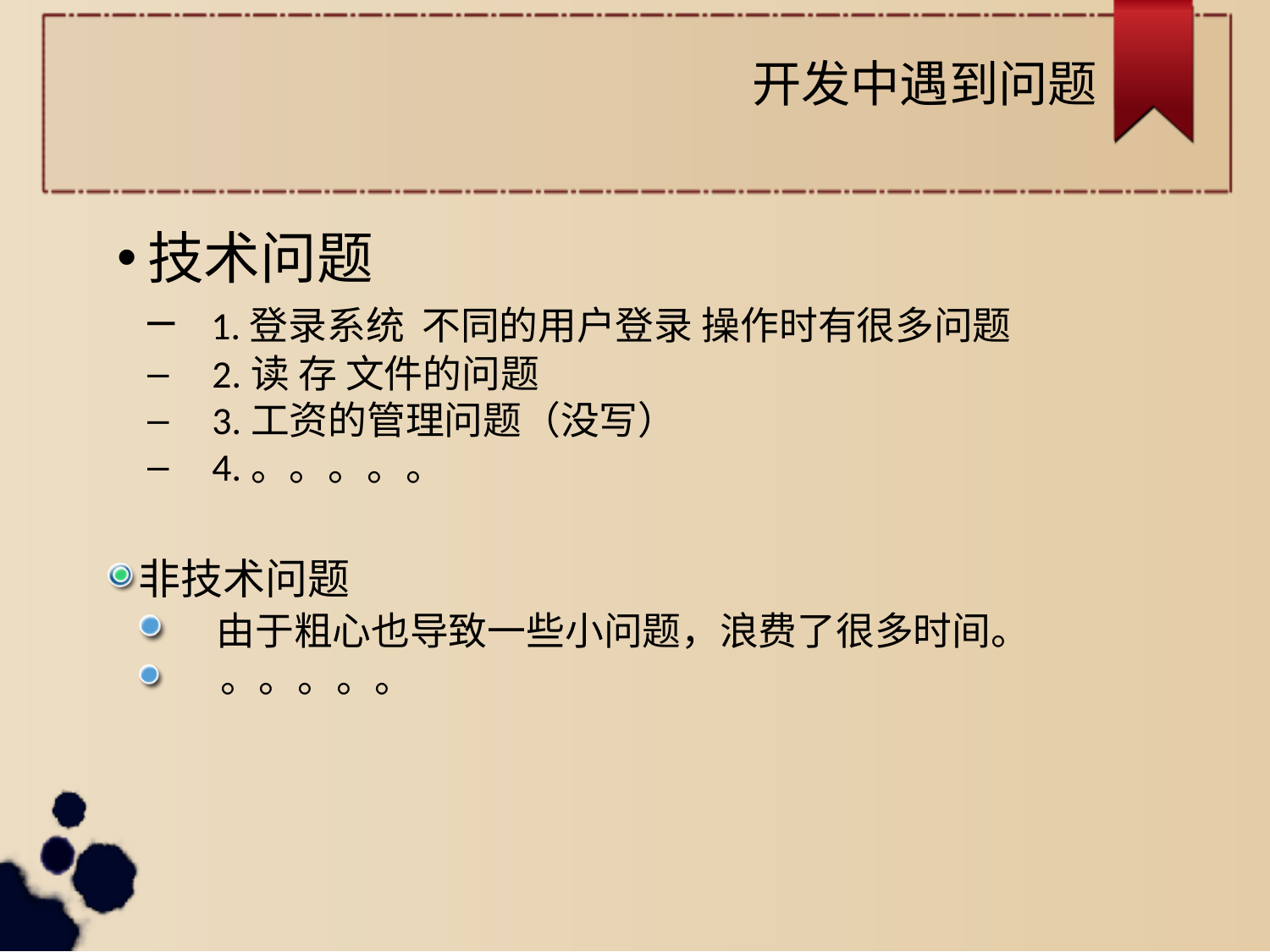

开发中遇到问题
技术问题
   1.登录系统  不同的用户登录 操作时有很多问题
    2.读 存 文件的问题
    3.工资的管理问题（没写）
    4.。。。。。

非技术问题
    由于粗心也导致一些小问题，浪费了很多时间。
     。。。。。